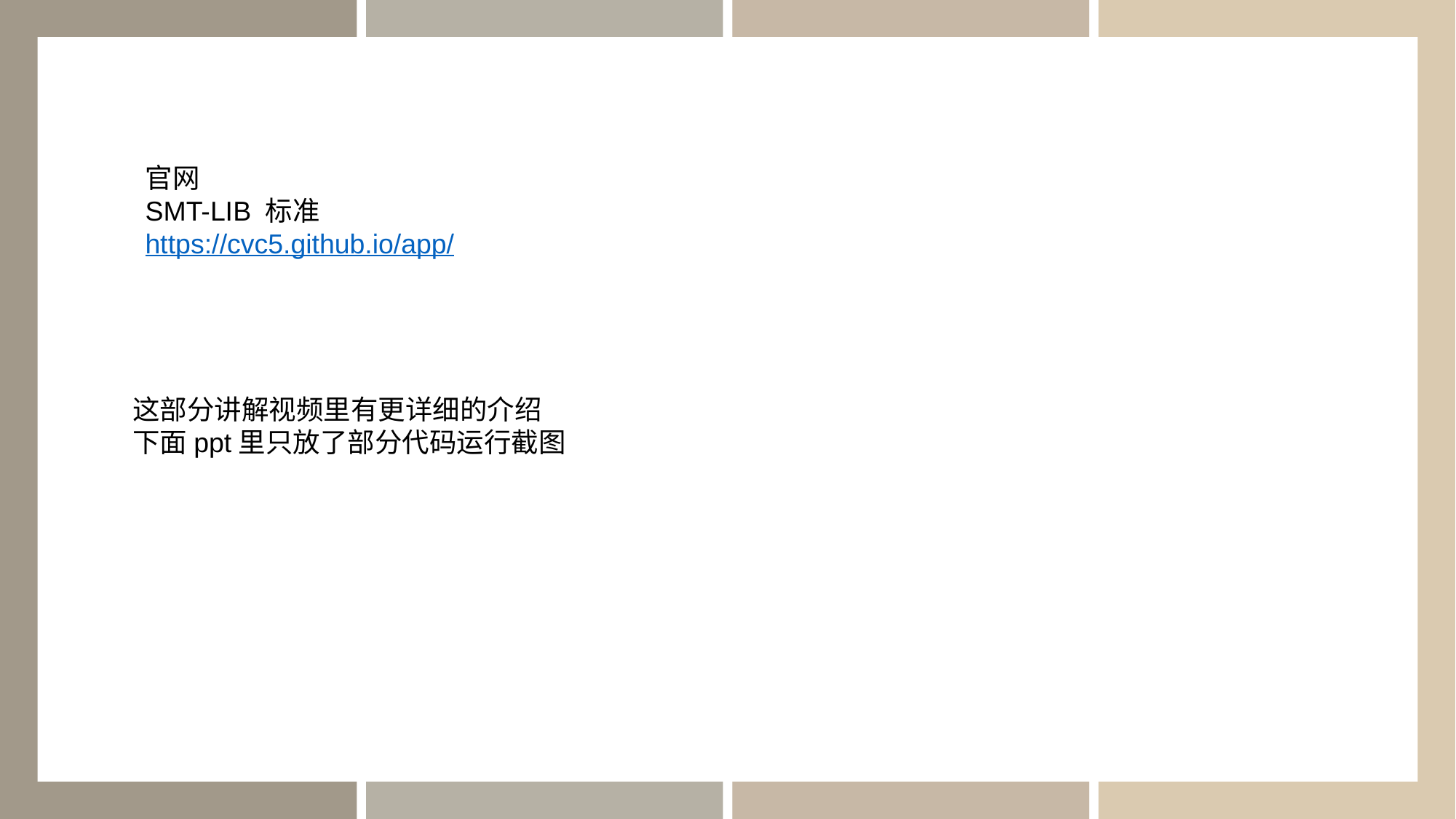

官网
SMT-LIB 标准
https://cvc5.github.io/app/

这部分讲解视频里有更详细的介绍
下面ppt里只放了部分代码运行截图